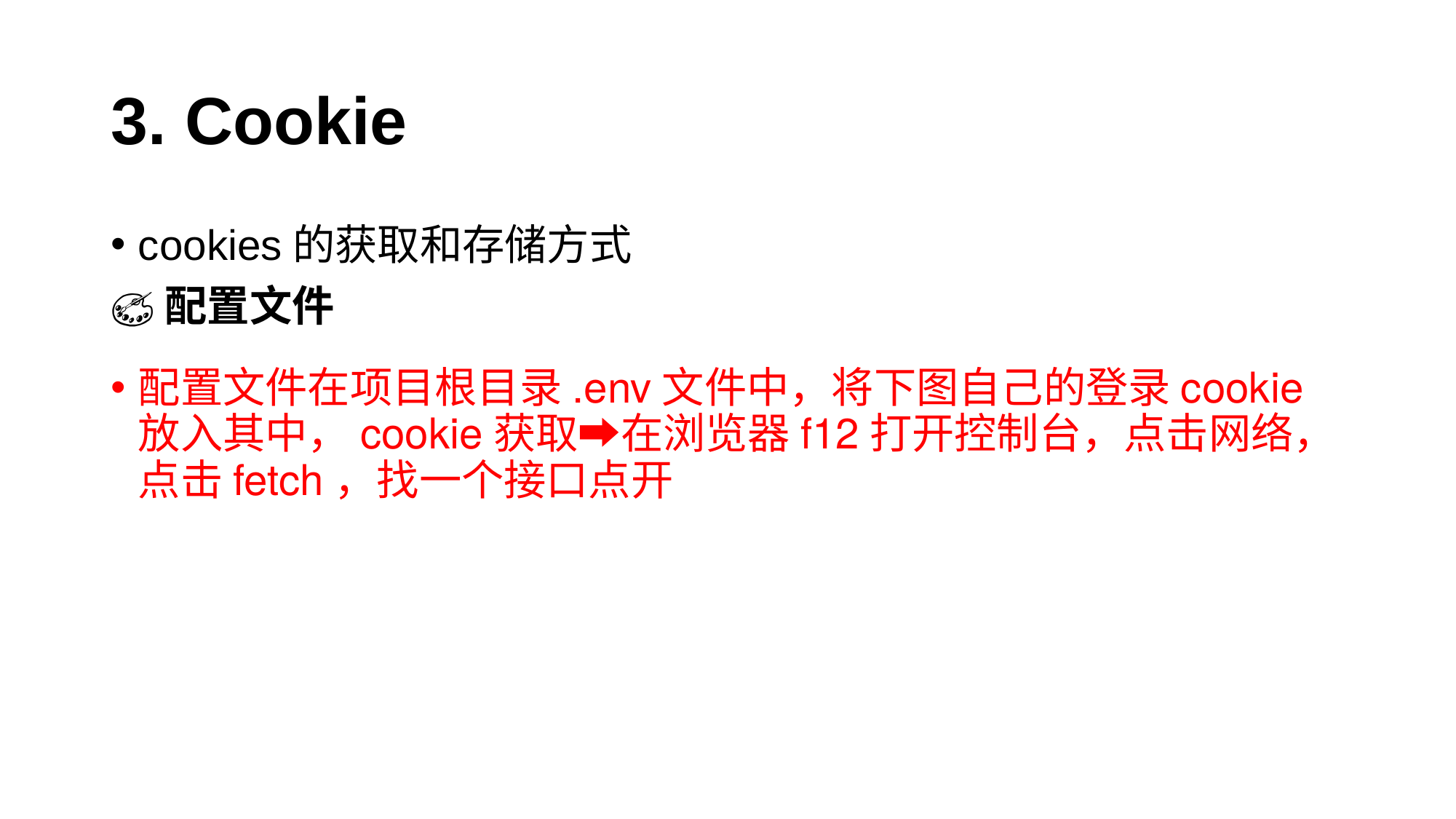

# 3. Cookie
cookies的获取和存储方式
🎨配置文件
配置文件在项目根目录.env文件中，将下图自己的登录cookie放入其中，cookie获取➡️在浏览器f12打开控制台，点击网络，点击fetch，找一个接口点开